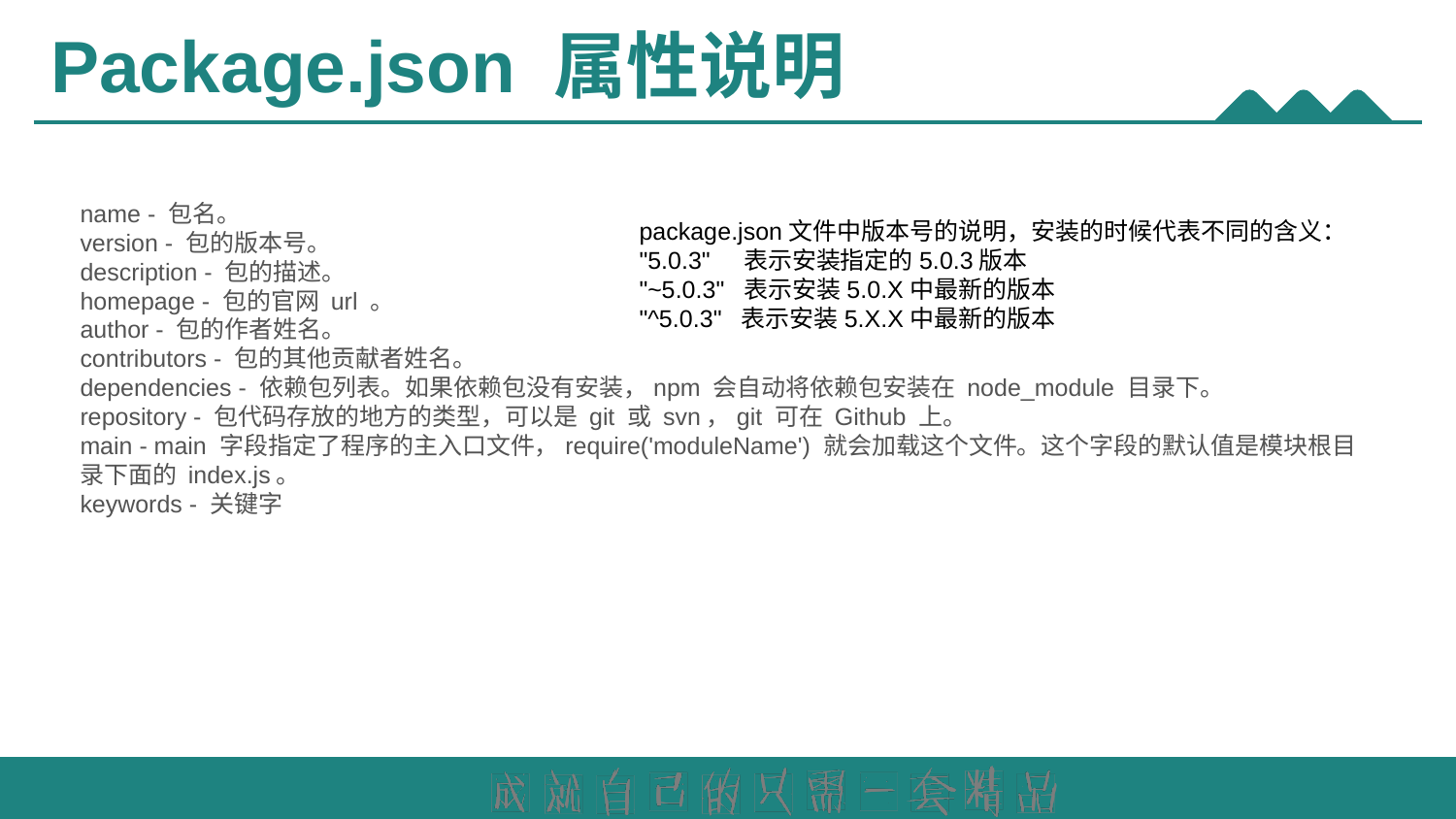

# Package.json 属性说明
name - 包名。
version - 包的版本号。
description - 包的描述。
homepage - 包的官网 url 。
author - 包的作者姓名。
contributors - 包的其他贡献者姓名。
dependencies - 依赖包列表。如果依赖包没有安装，npm 会自动将依赖包安装在 node_module 目录下。
repository - 包代码存放的地方的类型，可以是 git 或 svn，git 可在 Github 上。
main - main 字段指定了程序的主入口文件，require('moduleName') 就会加载这个文件。这个字段的默认值是模块根目录下面的 index.js。
keywords - 关键字
package.json文件中版本号的说明，安装的时候代表不同的含义：
"5.0.3"    表示安装指定的5.0.3版本
"~5.0.3"  表示安装5.0.X中最新的版本
"^5.0.3"  表示安装5.X.X中最新的版本